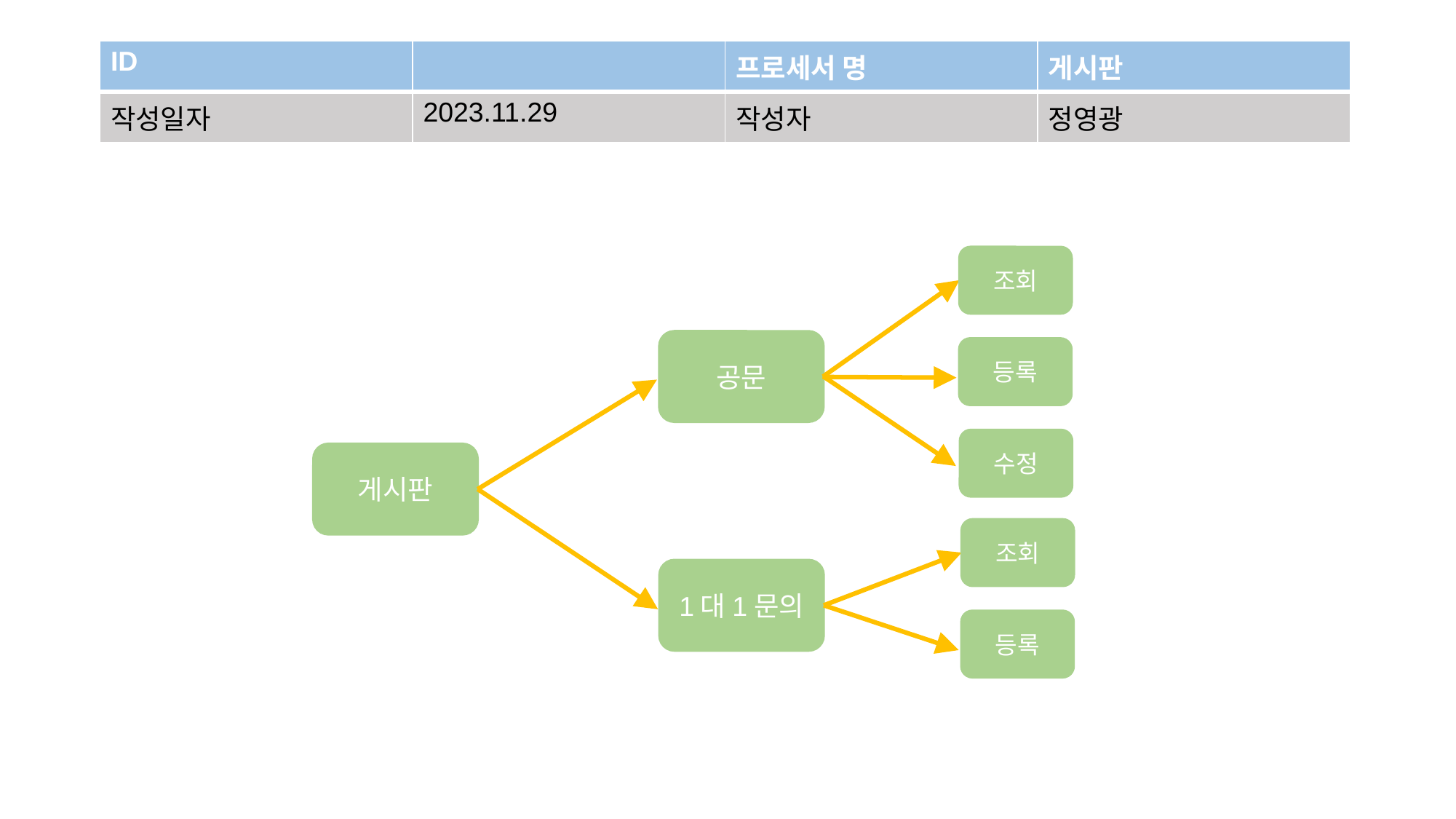

| ID |  | 프로세서 명 | 게시판 |
| --- | --- | --- | --- |
| 작성일자 | 2023.11.29 | 작성자 | 정영광 |
조회
공문
등록
수정
게시판
조회
1대1문의
등록